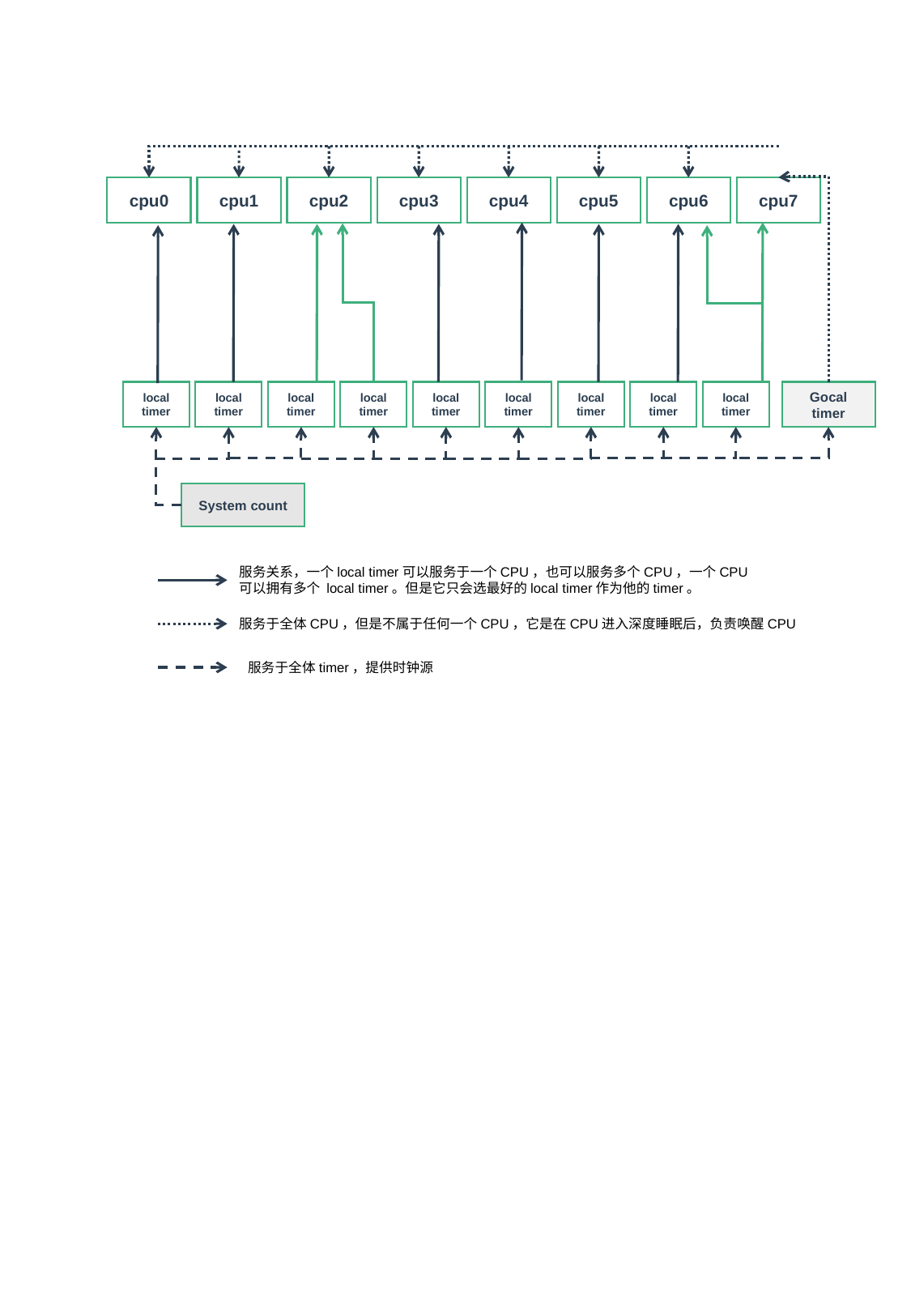

cpu0
cpu1
cpu2
cpu3
cpu4
cpu5
cpu6
cpu7
local timer
local timer
local timer
local timer
local timer
local timer
local timer
local timer
local timer
Gocal timer
System count
服务关系，一个local timer可以服务于一个CPU，也可以服务多个CPU，一个CPU
可以拥有多个 local timer。但是它只会选最好的local timer作为他的timer。
服务于全体CPU，但是不属于任何一个CPU，它是在CPU进入深度睡眠后，负责唤醒CPU
服务于全体timer，提供时钟源